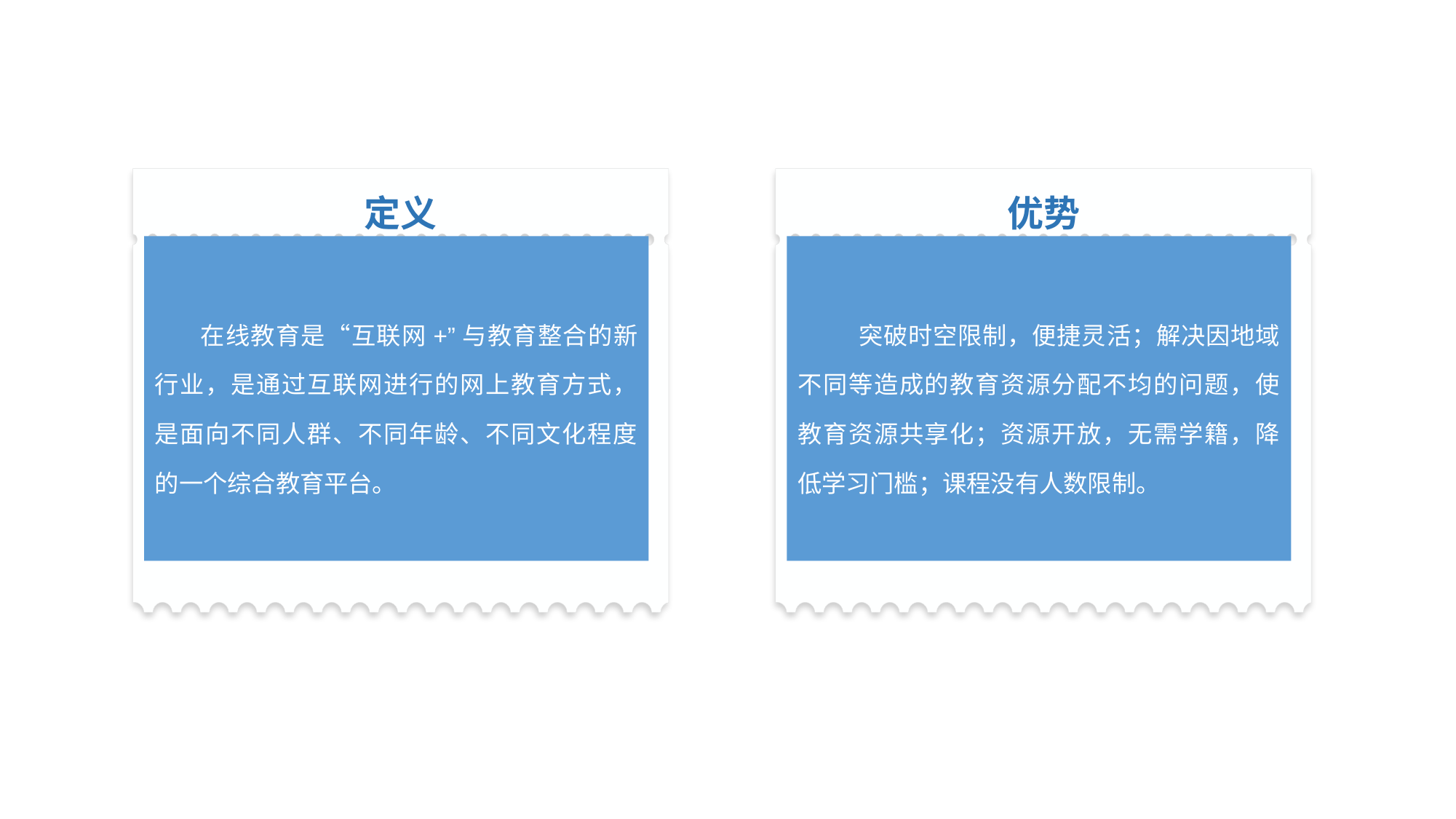

定义
优势
      在线教育是“互联网+”与教育整合的新行业，是通过互联网进行的网上教育方式，是面向不同人群、不同年龄、不同文化程度的一个综合教育平台。
         突破时空限制，便捷灵活；解决因地域不同等造成的教育资源分配不均的问题，使教育资源共享化；资源开放，无需学籍，降低学习门槛；课程没有人数限制。